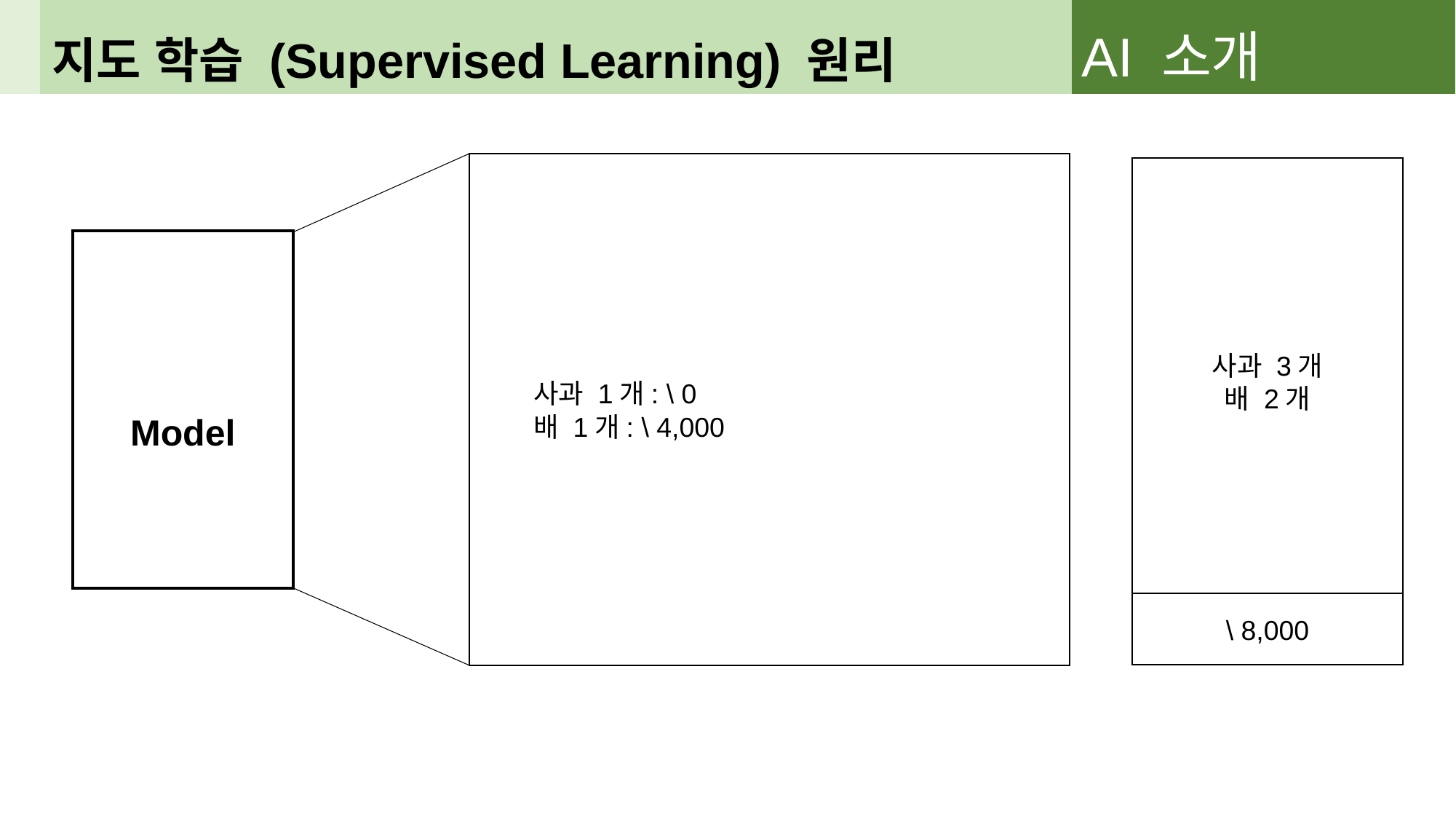

지도 학습 (Supervised Learning) 원리
AI 소개
사과 1개: \ 0
배 1개: \ 4,000
사과 3개
배 2개
Model
\ 8,000